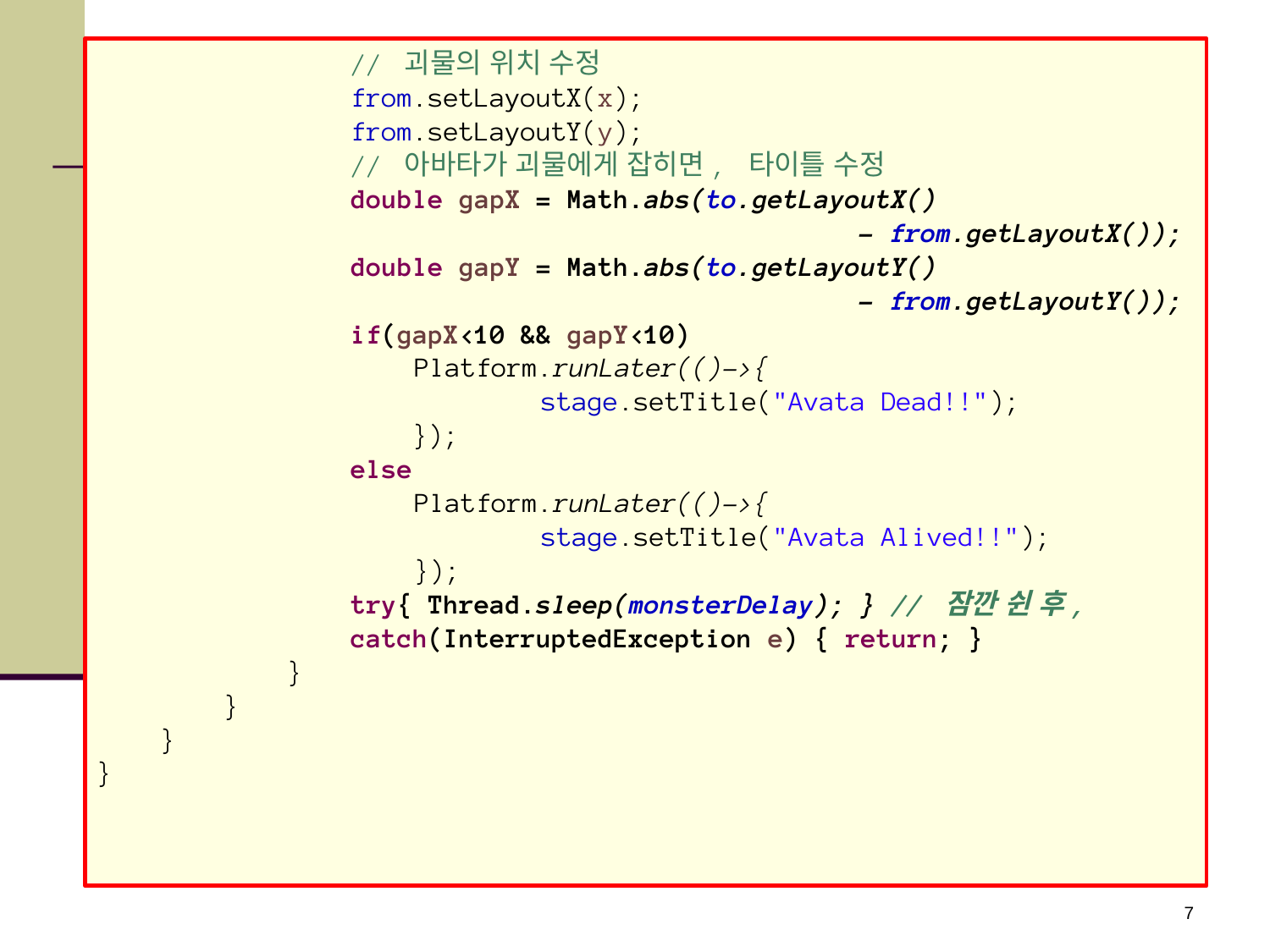

// 괴물의 위치 수정
from.setLayoutX(x);
from.setLayoutY(y);
// 아바타가 괴물에게 잡히면, 타이틀 수정
double gapX = Math.abs(to.getLayoutX()
				- from.getLayoutX());
double gapY = Math.abs(to.getLayoutY()
				- from.getLayoutY());
if(gapX<10 && gapY<10)
Platform.runLater(()->{
	stage.setTitle("Avata Dead!!");
    });
else
Platform.runLater(()->{
	stage.setTitle("Avata Alived!!");
});
try{ Thread.sleep(monsterDelay); } // 잠깐 쉰 후,
catch(InterruptedException e) { return; }
}
}
}
}
#

7